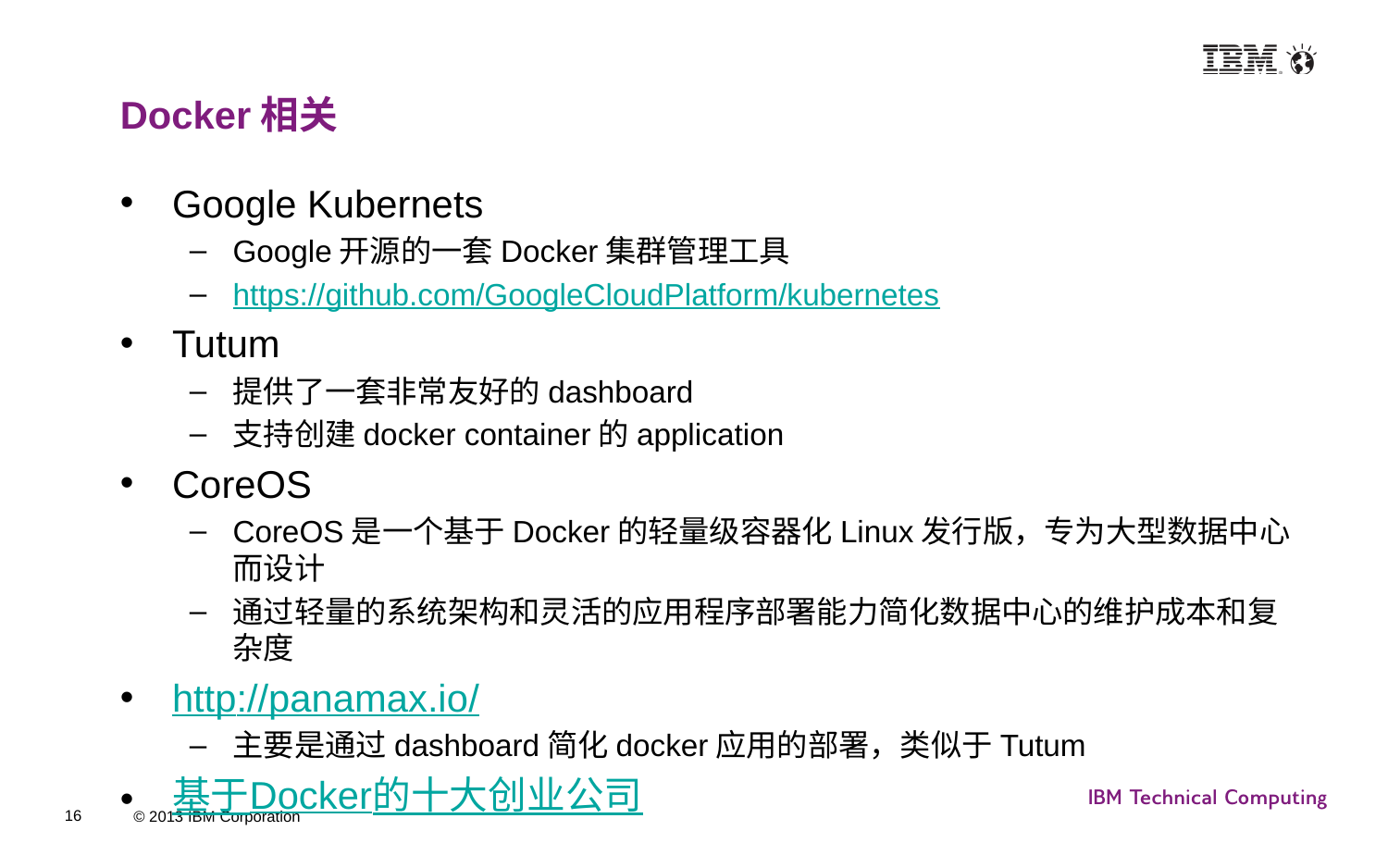

# Docker相关
Google Kubernets
Google开源的一套Docker集群管理工具
https://github.com/GoogleCloudPlatform/kubernetes
Tutum
提供了一套非常友好的dashboard
支持创建docker container的application
CoreOS
CoreOS是一个基于Docker的轻量级容器化Linux发行版，专为大型数据中心而设计
通过轻量的系统架构和灵活的应用程序部署能力简化数据中心的维护成本和复杂度
http://panamax.io/
主要是通过dashboard简化docker应用的部署，类似于Tutum
基于Docker的十大创业公司